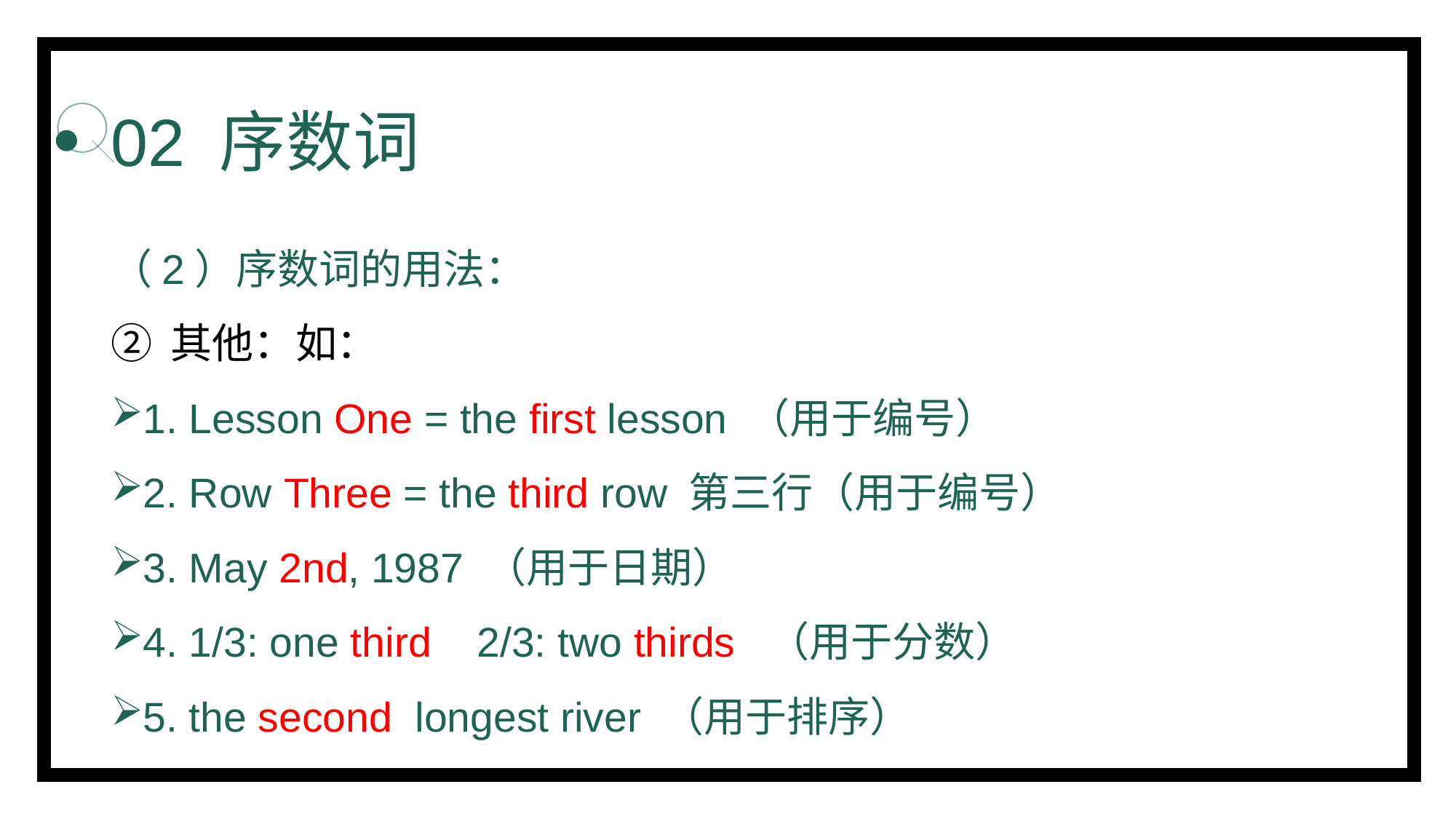

# 02 序数词
（2）序数词的用法：
其他：如：
1. Lesson One = the first lesson （用于编号）
2. Row Three = the third row 第三行（用于编号）
3. May 2nd, 1987 （用于日期）
4. 1/3: one third    2/3: two thirds  （用于分数）
5. the second  longest river （用于排序）